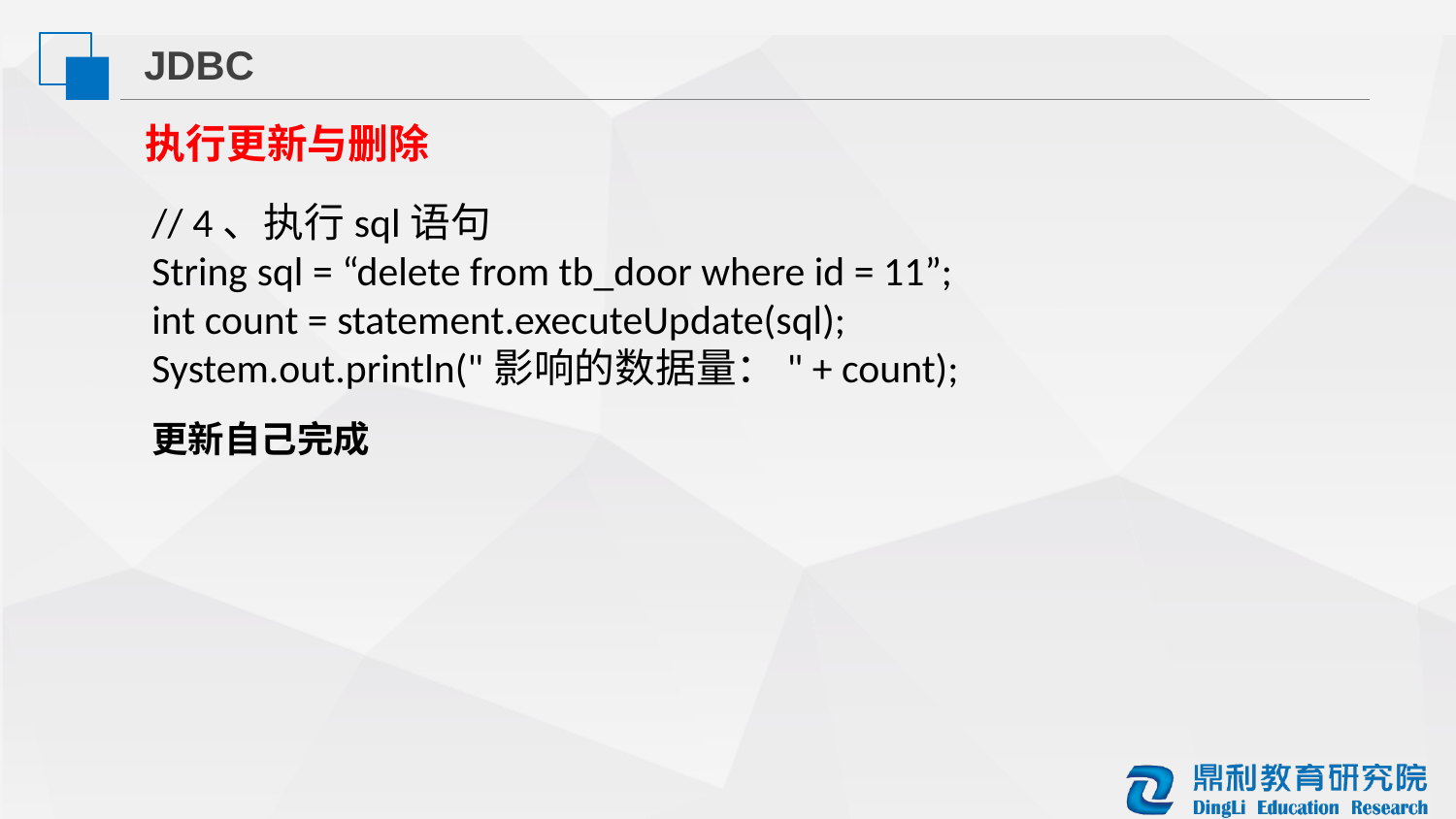

JDBC
执行更新与删除
// 4、执行sql语句
String sql = “delete from tb_door where id = 11”;
int count = statement.executeUpdate(sql);
System.out.println("影响的数据量：" + count);
更新自己完成